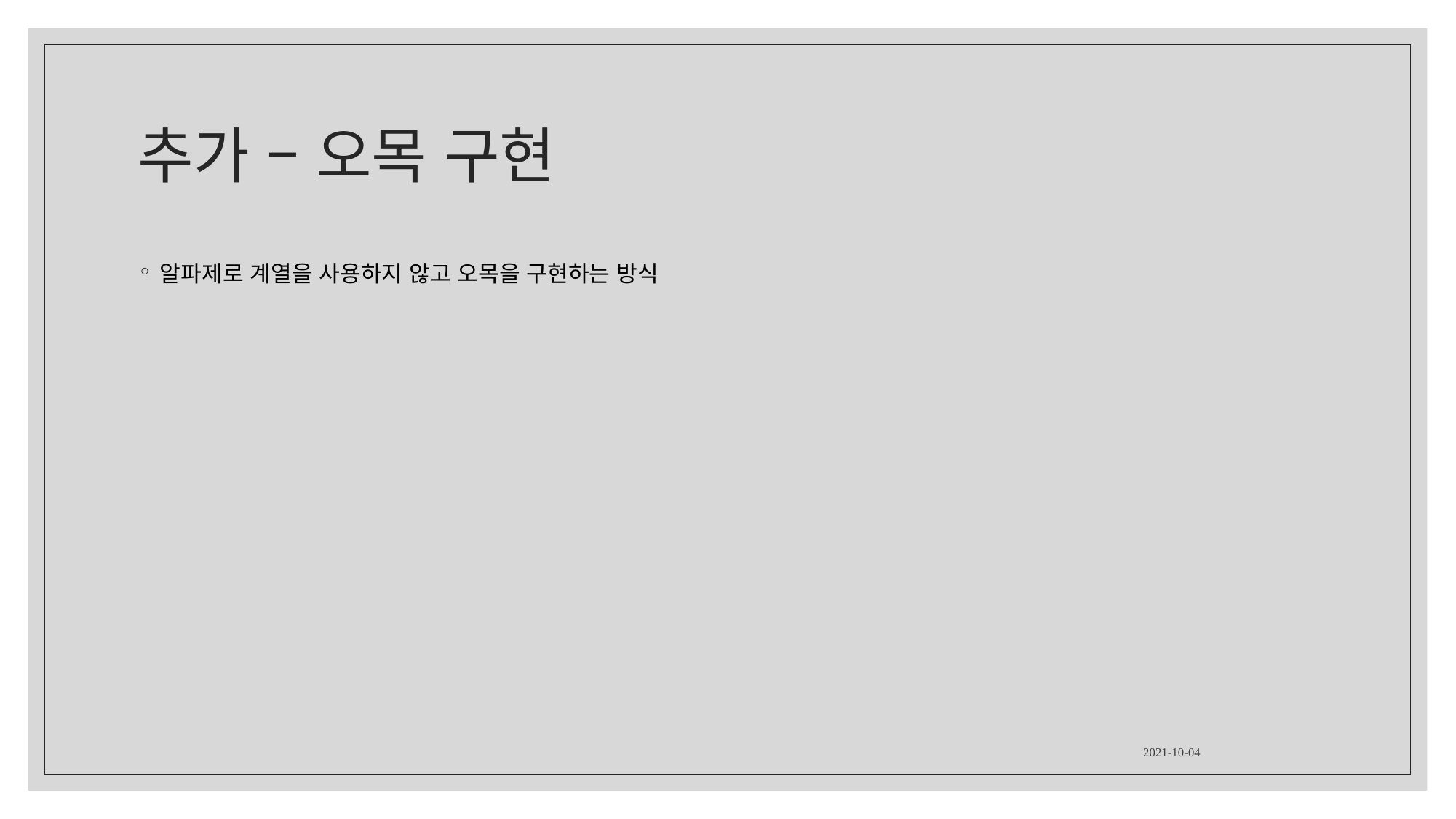

# 추가 – 오목 구현
알파제로 계열을 사용하지 않고 오목을 구현하는 방식
2021-10-04